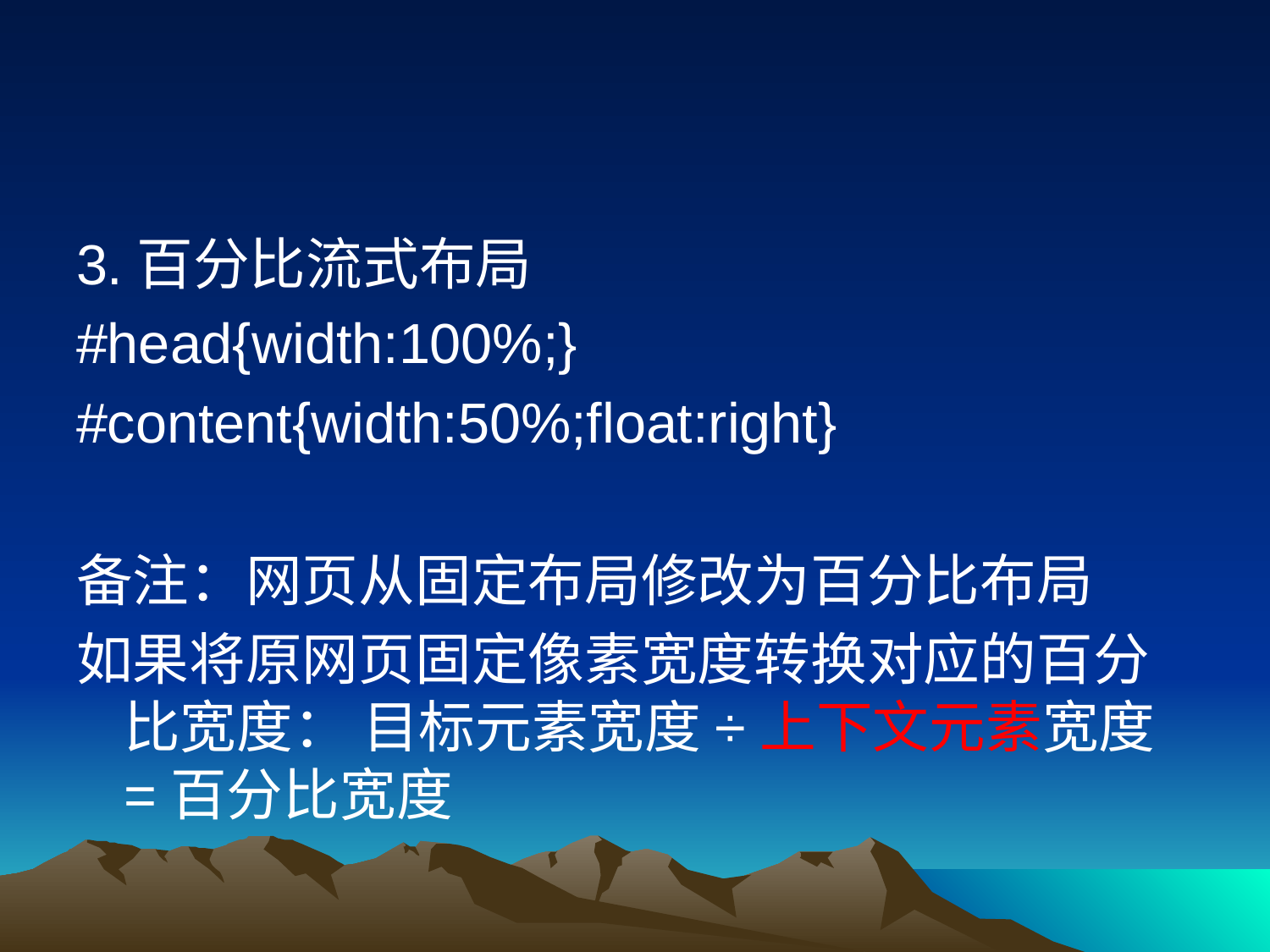

#
3.百分比流式布局
#head{width:100%;}
#content{width:50%;float:right}

备注：网页从固定布局修改为百分比布局
如果将原网页固定像素宽度转换对应的百分比宽度： 目标元素宽度÷上下文元素宽度=百分比宽度